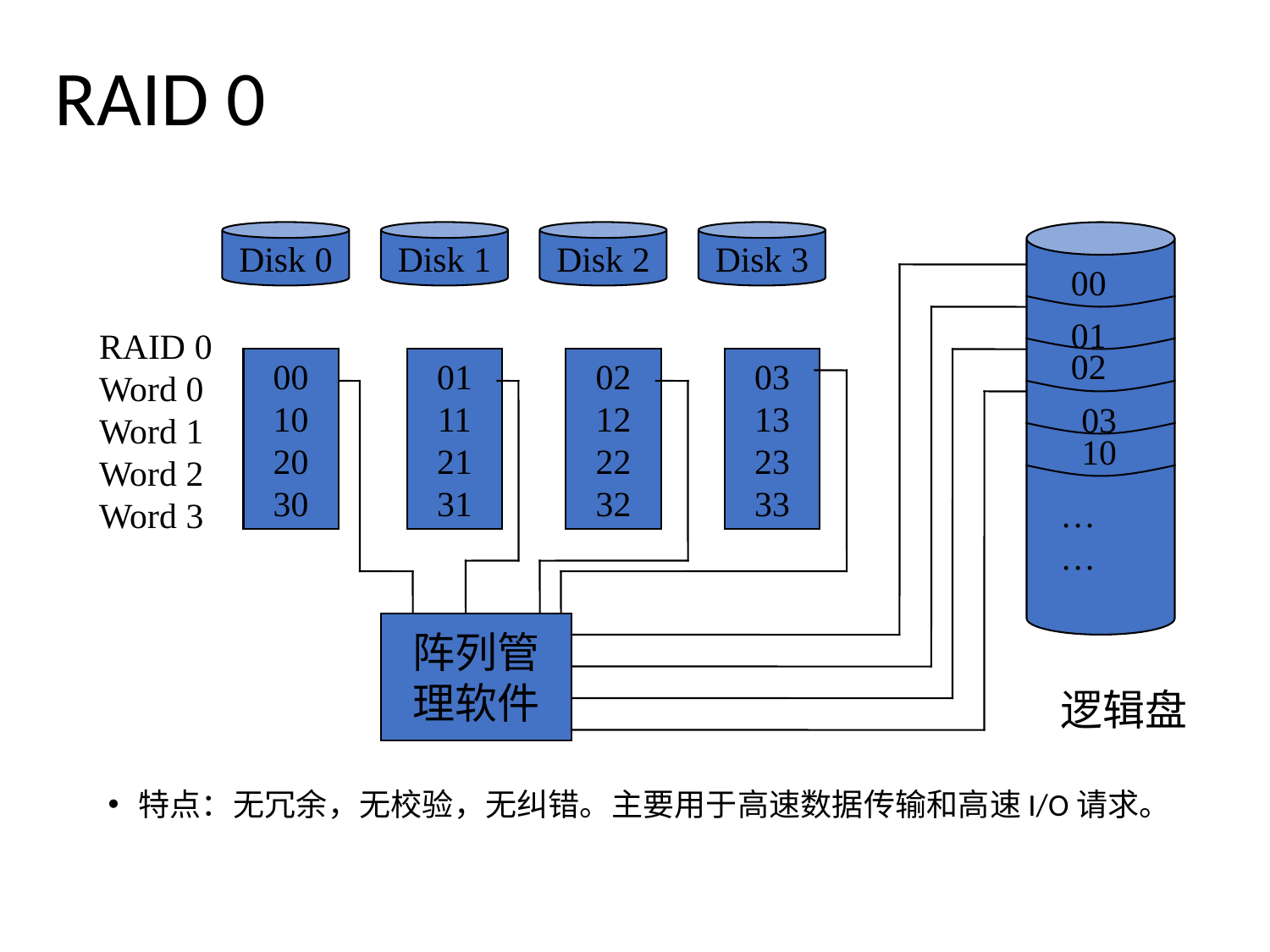

# RAID 0
Disk 0
Disk 1
Disk 2
Disk 3

00

01
RAID 0
Word 0
Word 1
Word 2
Word 3

02
00
10
20
30
01
11
21
31
02
12
22
32
03
13
23
33

03

10

……

阵列管
理软件

逻辑盘

特点：无冗余，无校验，无纠错。主要用于高速数据传输和高速I/O请求。